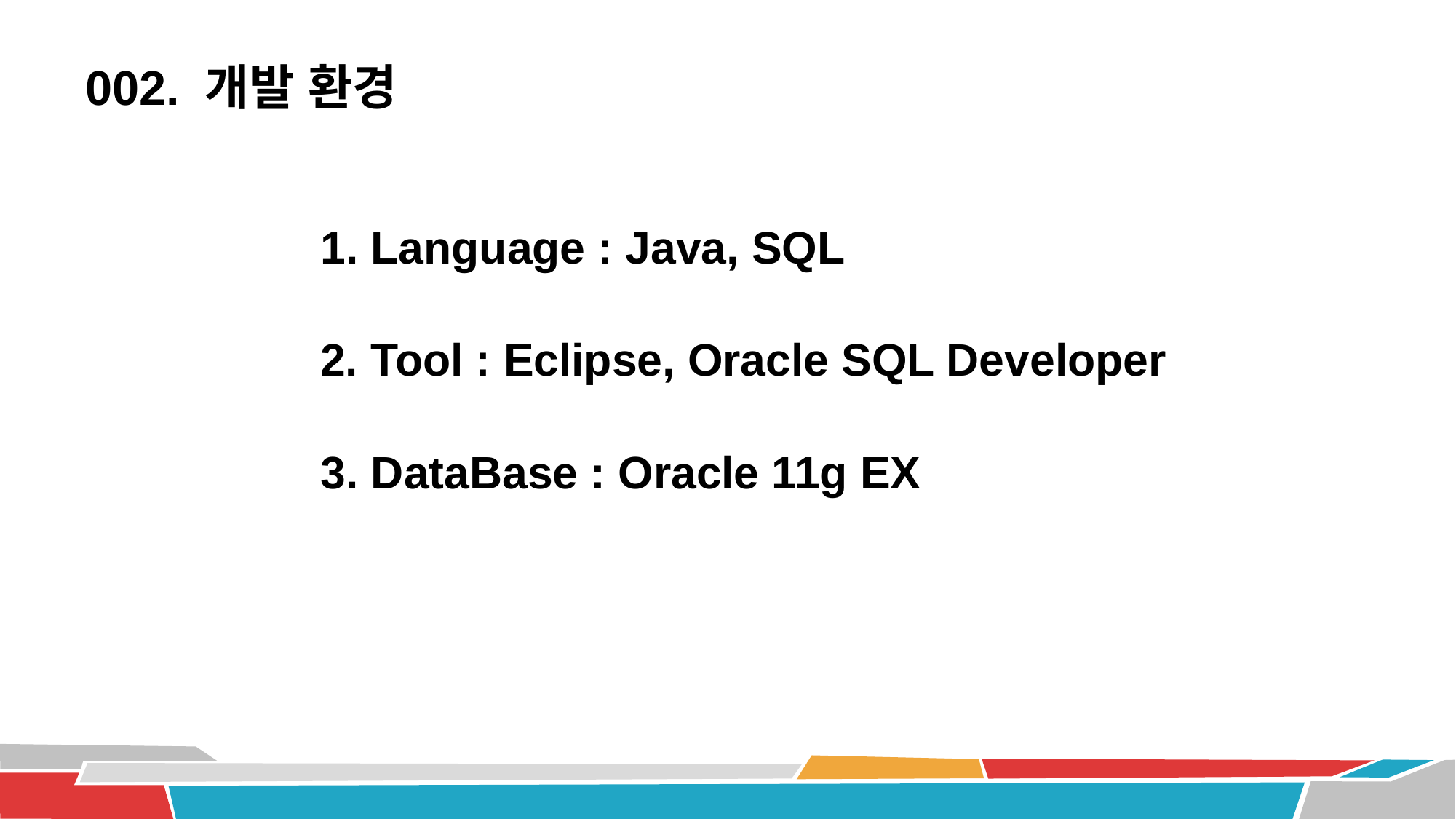

002. 개발 환경
1. Language : Java, SQL
2. Tool : Eclipse, Oracle SQL Developer
3. DataBase : Oracle 11g EX